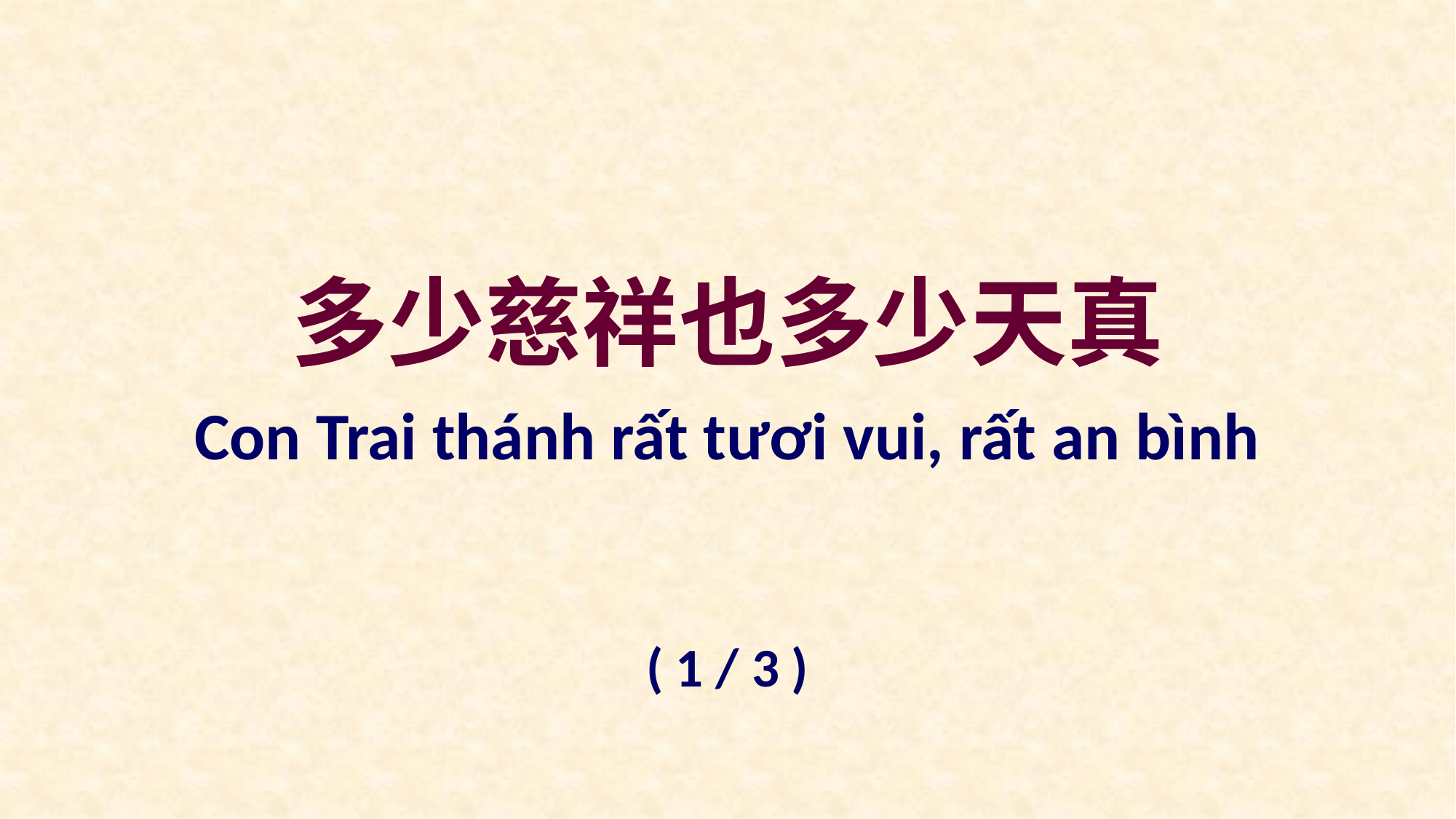

多少慈祥也多少天真
Con Trai thánh rất tươi vui, rất an bình
( 1 / 3 )